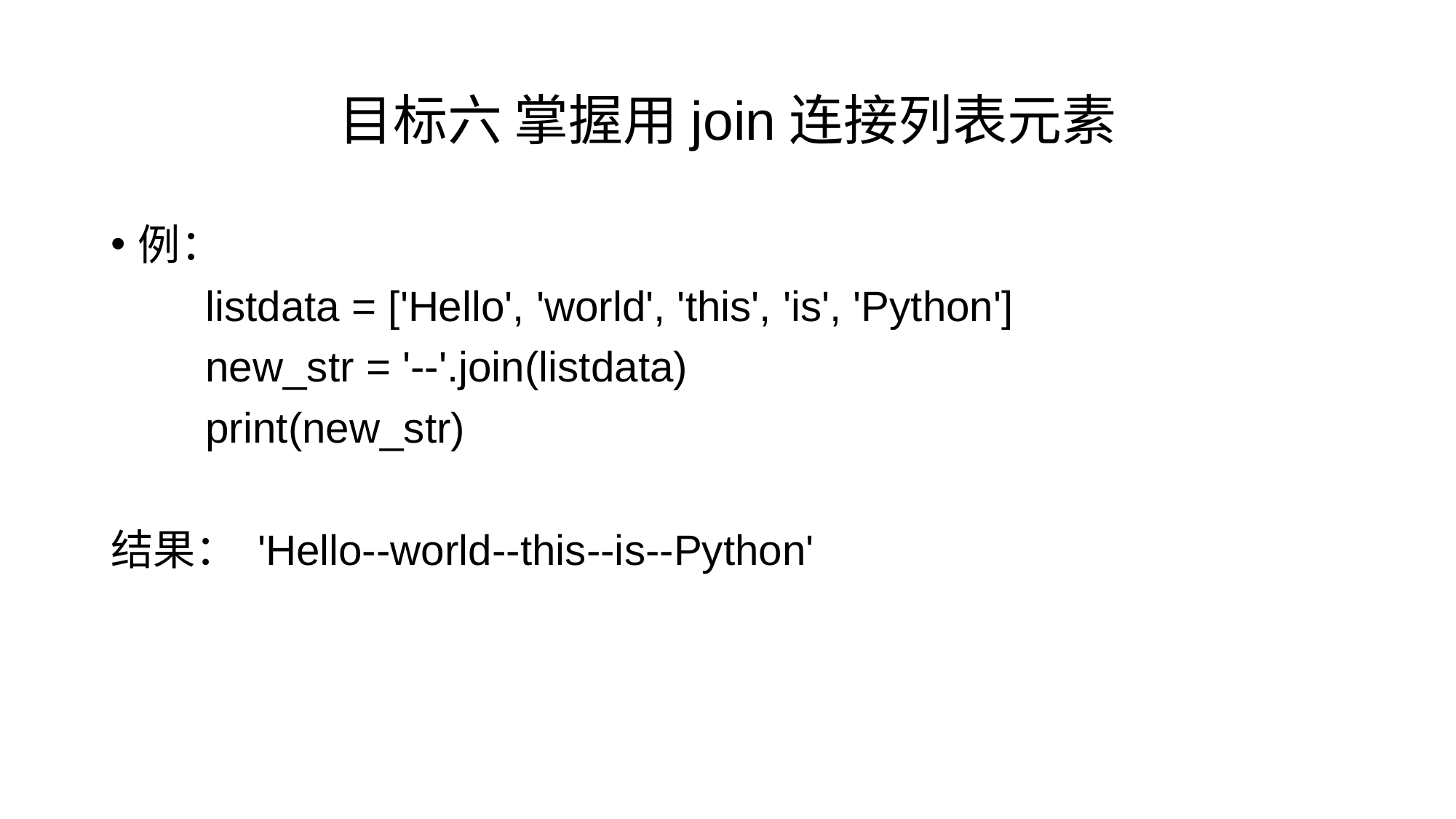

# 目标六 掌握用join连接列表元素
例：
        listdata = ['Hello', 'world', 'this', 'is', 'Python']
        new_str = '--'.join(listdata)
        print(new_str)

结果： 'Hello--world--this--is--Python'